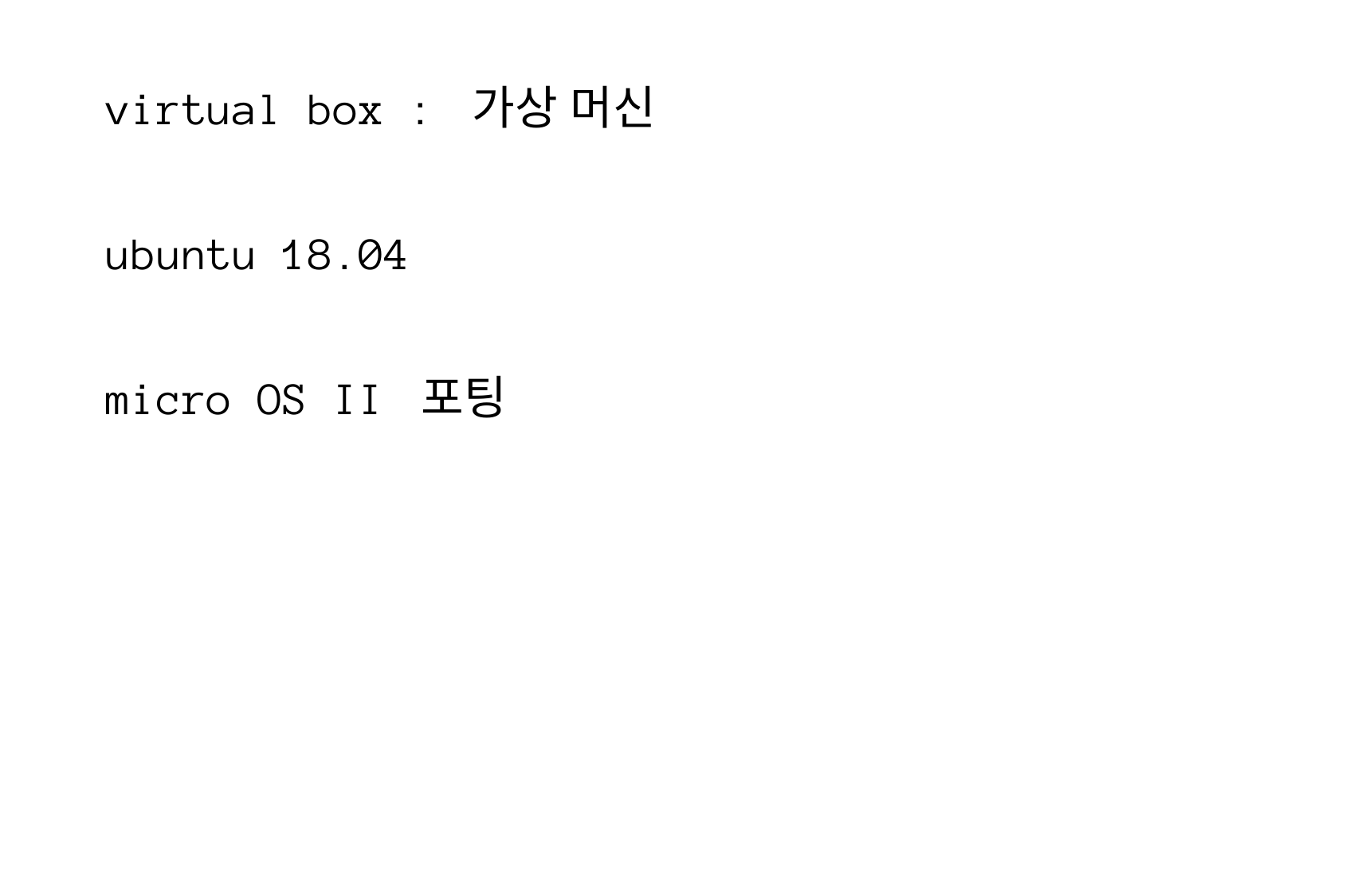

virtual box : 가상 머신

ubuntu 18.04

micro OS II 포팅